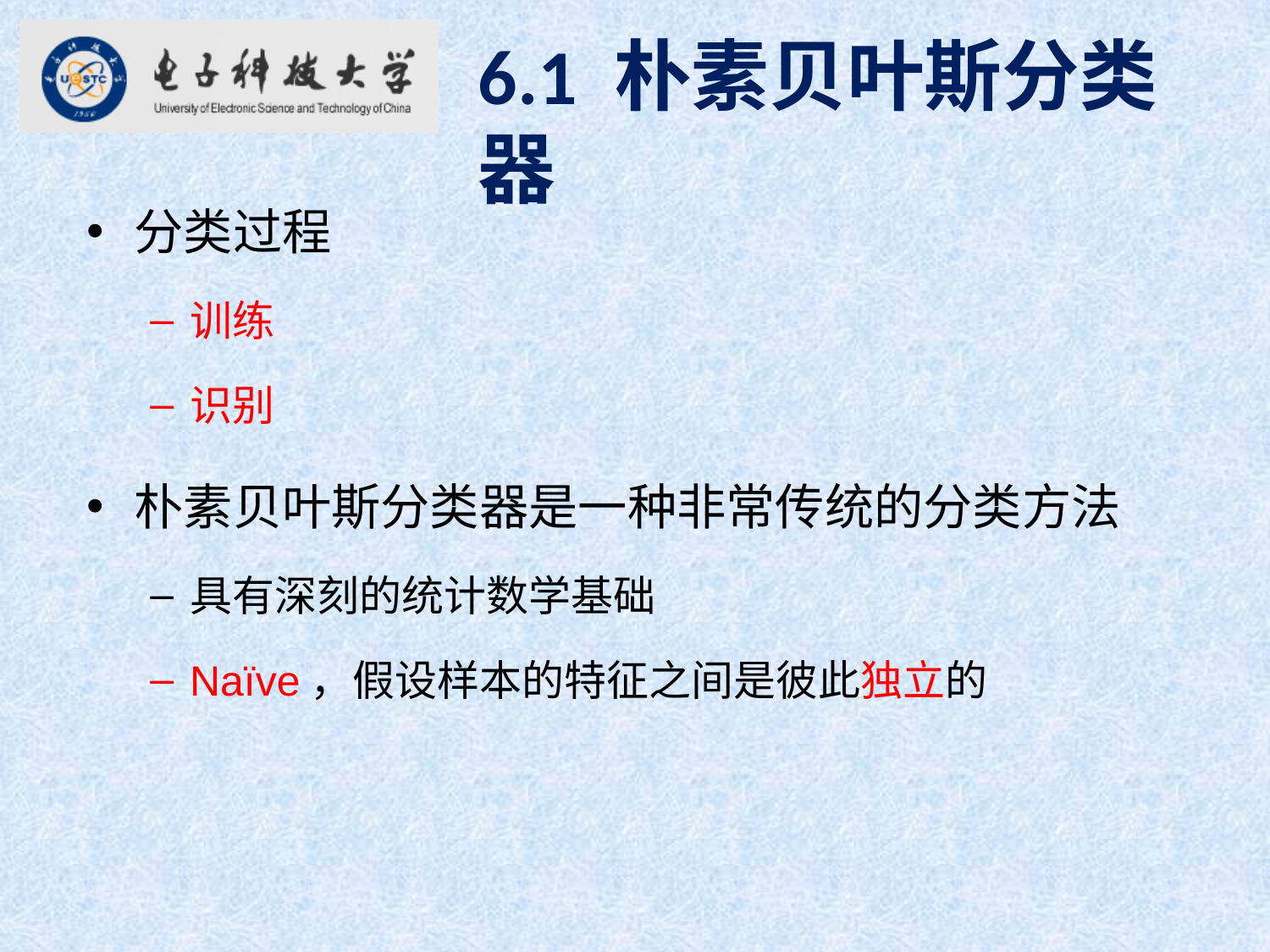

6.1 朴素贝叶斯分类器
分类过程
训练
识别
朴素贝叶斯分类器是一种非常传统的分类方法
具有深刻的统计数学基础
Naïve，假设样本的特征之间是彼此独立的